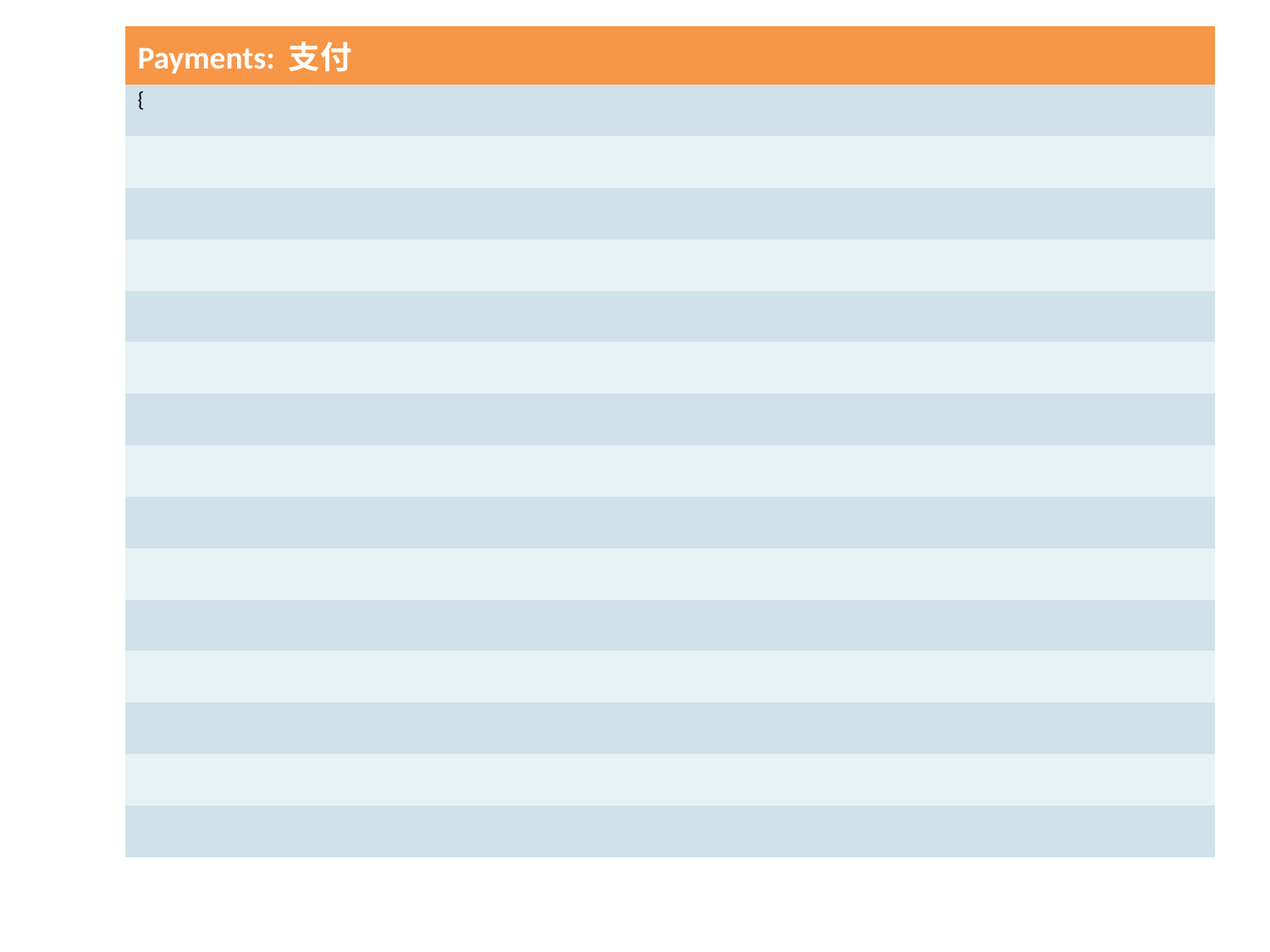

| Payments: 支付 |
| --- |
| { |
|  |
|  |
|  |
|  |
|  |
|  |
|  |
|  |
|  |
|  |
|  |
|  |
|  |
|  |